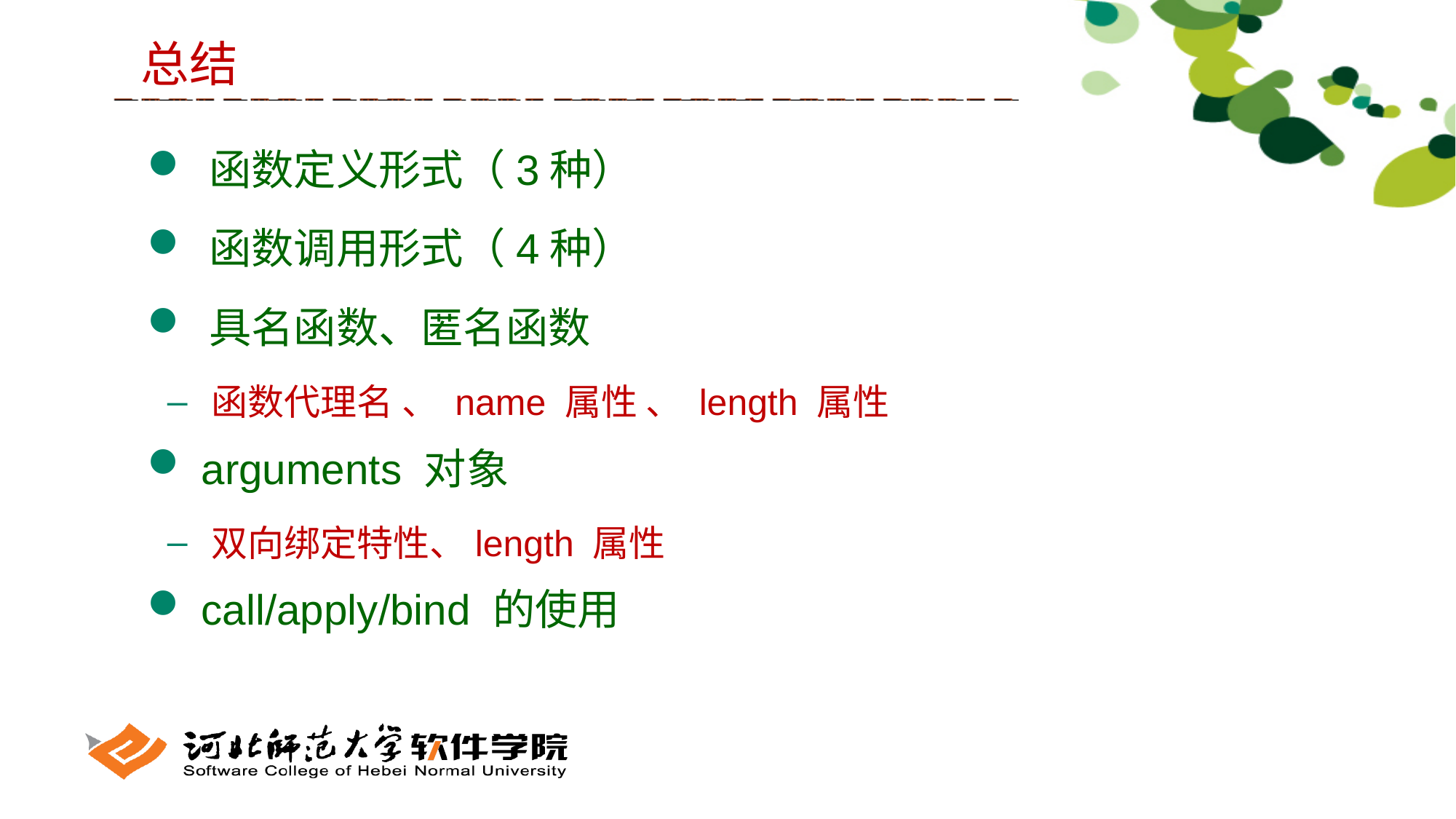

总结
 函数定义形式（3种）
 函数调用形式（4种）
 具名函数、匿名函数
 函数代理名 、 name 属性 、 length 属性
 arguments 对象
 双向绑定特性、length 属性
 call/apply/bind 的使用